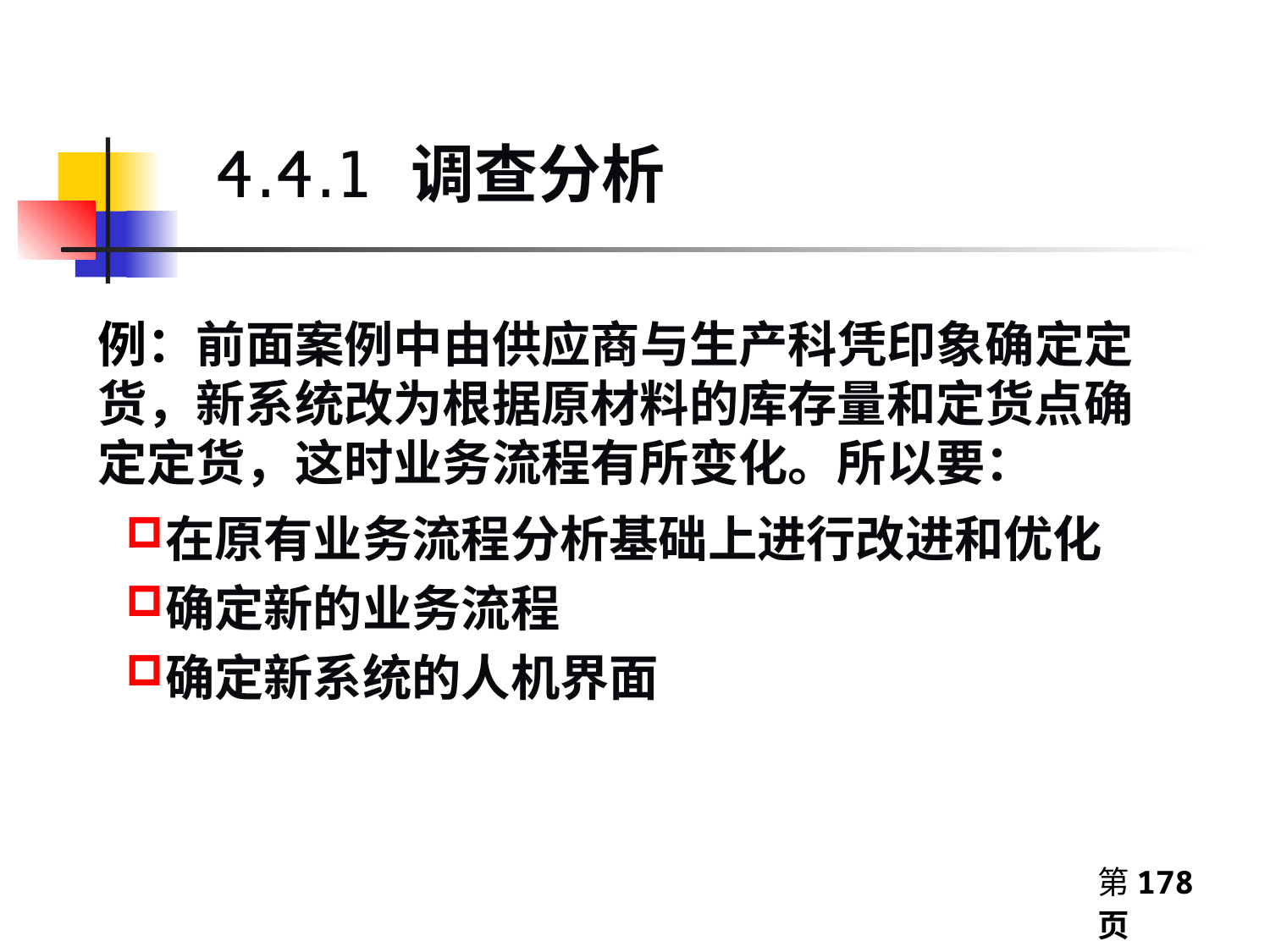

# 例：
 4.4.1 调查分析
例：前面案例中由供应商与生产科凭印象确定定货，新系统改为根据原材料的库存量和定货点确定定货，这时业务流程有所变化。所以要：
在原有业务流程分析基础上进行改进和优化
确定新的业务流程
确定新系统的人机界面